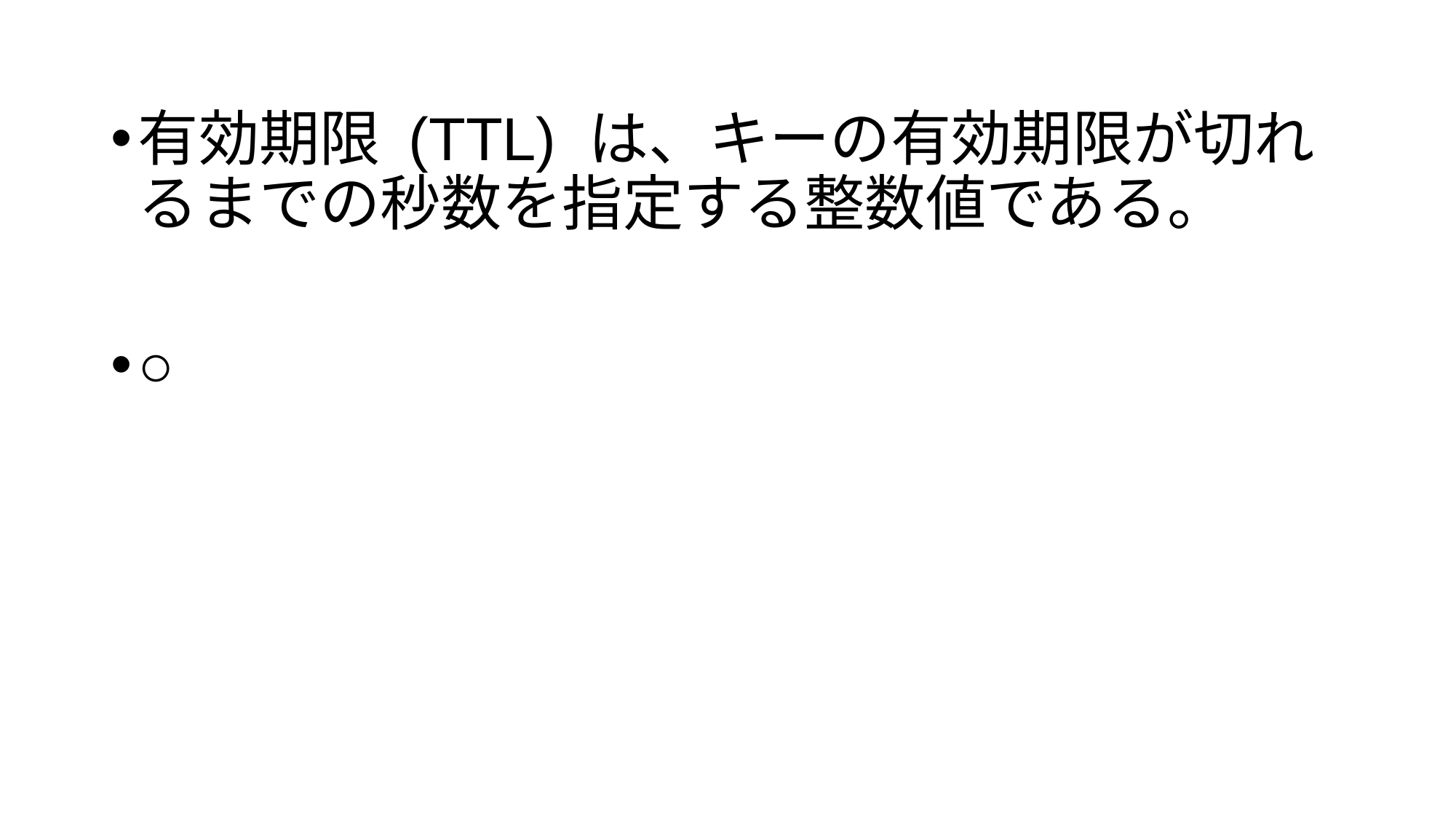

有効期限 (TTL) は、キーの有効期限が切れるまでの秒数を指定する整数値である。

○